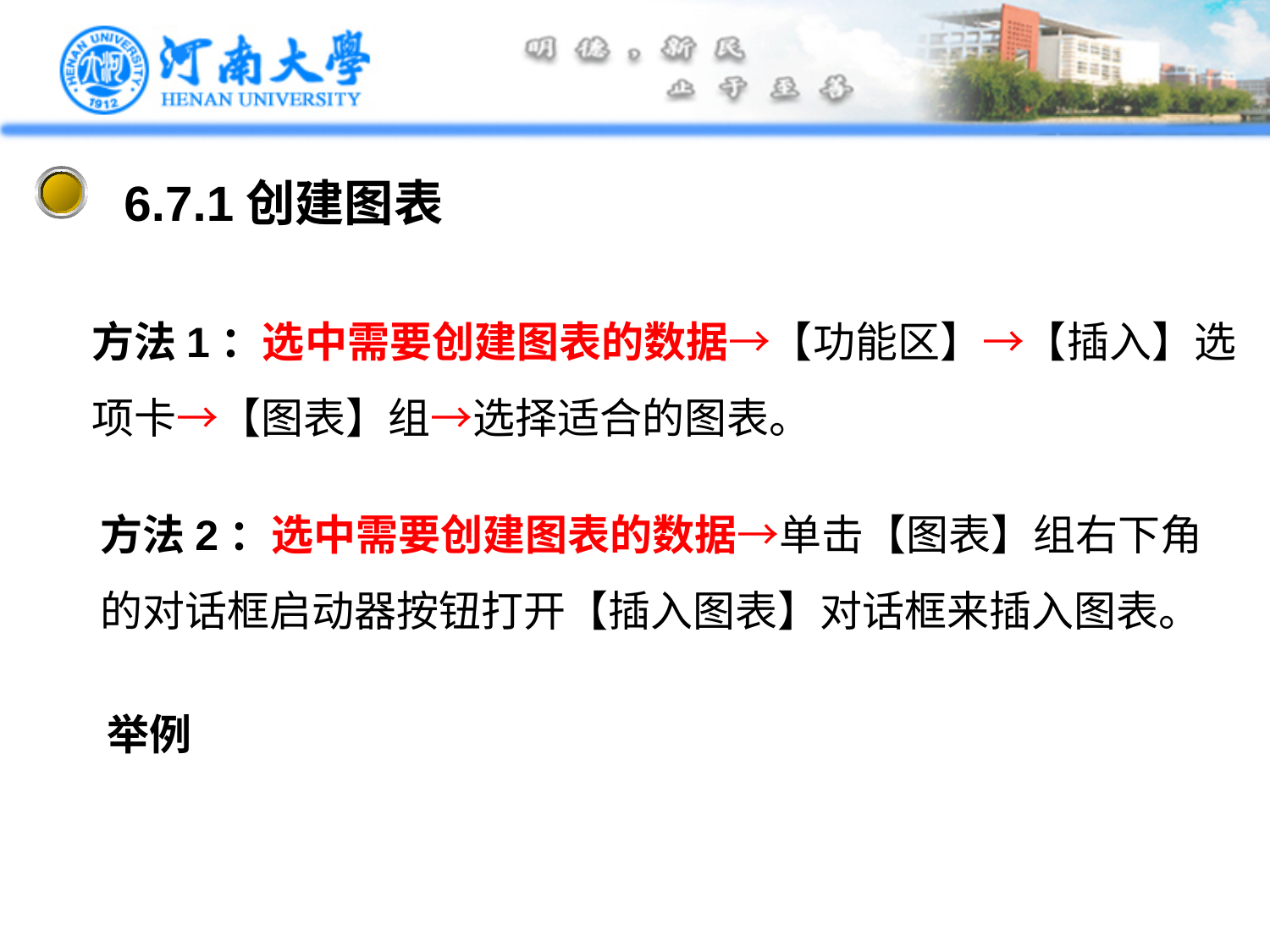

6.7.1创建图表

方法1：选中需要创建图表的数据→【功能区】→【插入】选项卡→【图表】组→选择适合的图表。
方法2：选中需要创建图表的数据→单击【图表】组右下角的对话框启动器按钮打开【插入图表】对话框来插入图表。
举例